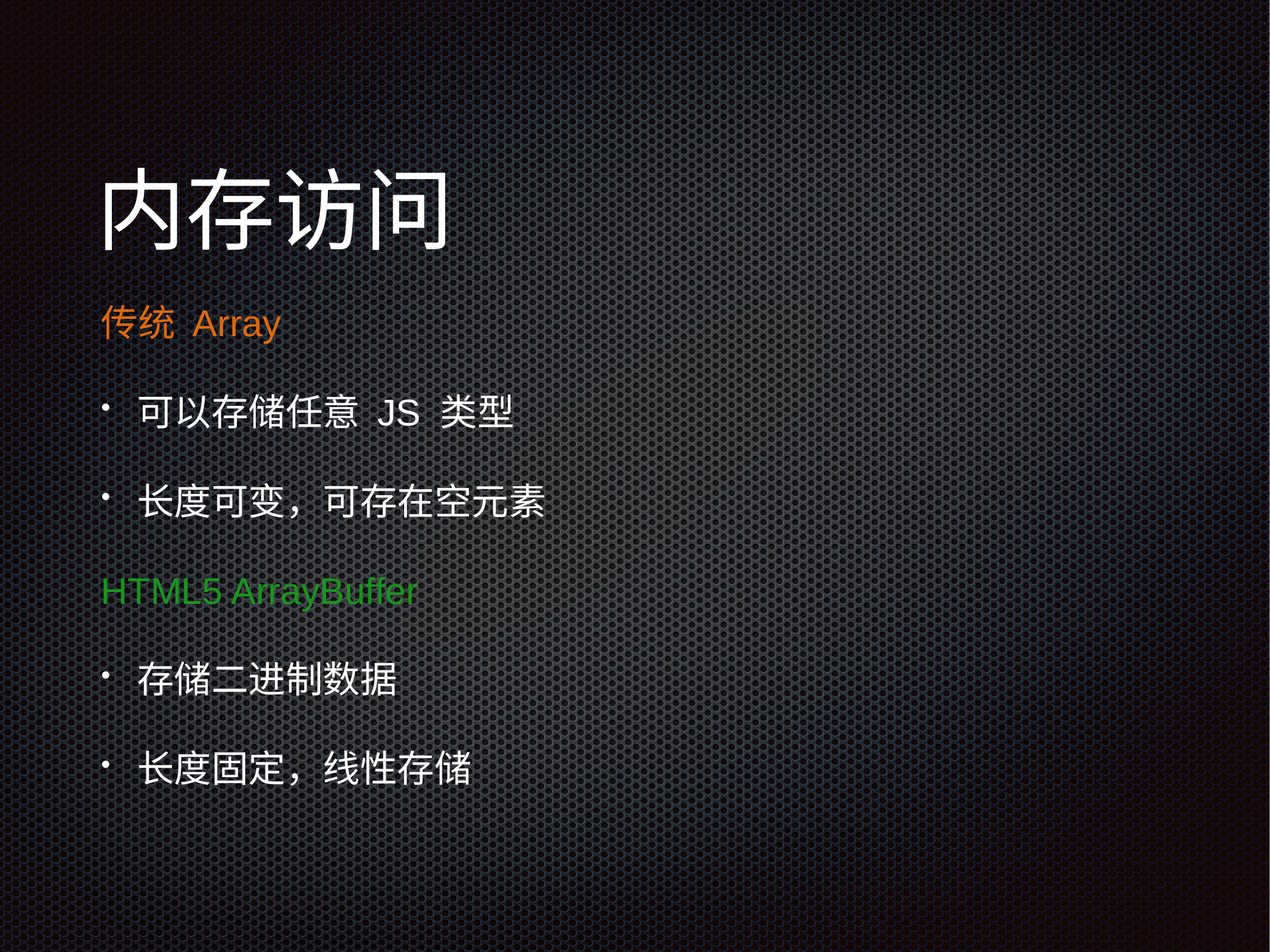

# 内存访问
传统 Array
可以存储任意 JS 类型
长度可变，可存在空元素
HTML5 ArrayBuffer
存储二进制数据
长度固定，线性存储